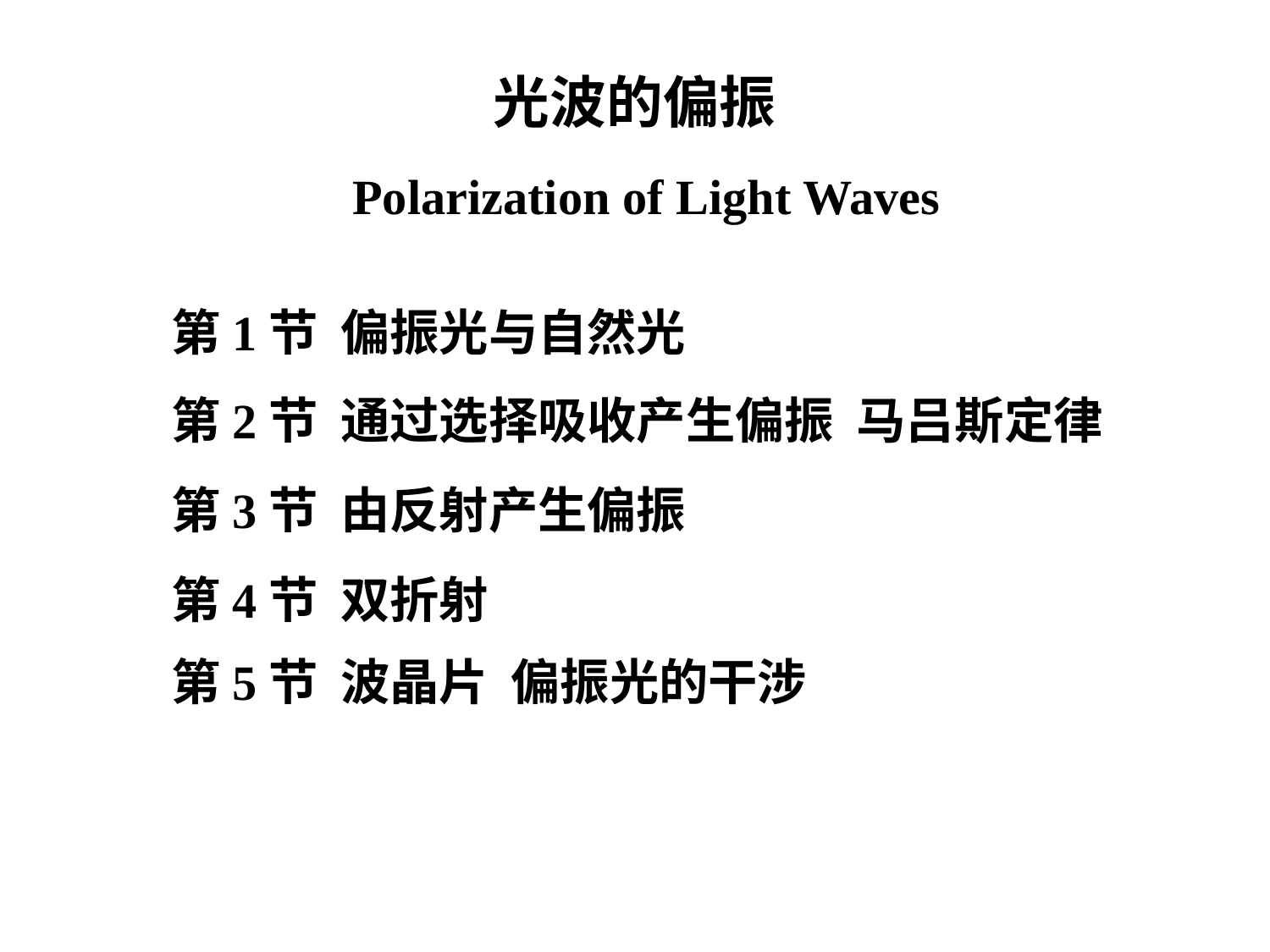

光波的偏振
Polarization of Light Waves
第1节  偏振光与自然光
第2节  通过选择吸收产生偏振  马吕斯定律
第3节  由反射产生偏振
第4节  双折射
第5节  波晶片  偏振光的干涉